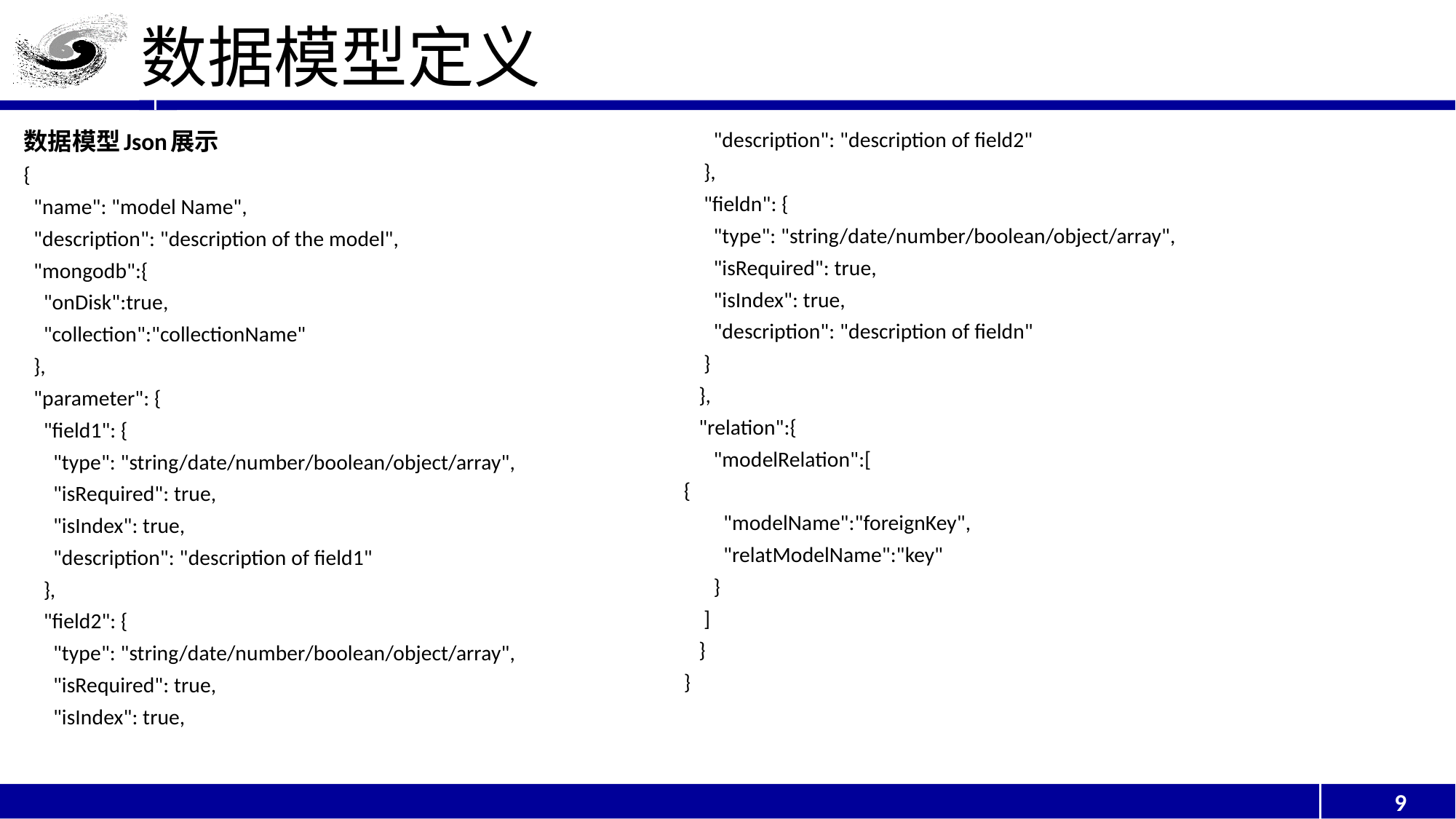

# 数据模型定义
数据模型Json展示
{
  "name": "model Name",
  "description": "description of the model",
  "mongodb":{
    "onDisk":true,
    "collection":"collectionName"
  },
  "parameter": {
    "field1": {
      "type": "string/date/number/boolean/object/array",
      "isRequired": true,
      "isIndex": true,
      "description": "description of field1"
    },
    "field2": {
      "type": "string/date/number/boolean/object/array",
      "isRequired": true,
      "isIndex": true,
      "description": "description of field2"
    },
    "fieldn": {
      "type": "string/date/number/boolean/object/array",
      "isRequired": true,
      "isIndex": true,
      "description": "description of fieldn"
    }
   },
   "relation":{
      "modelRelation":[
{
        "modelName":"foreignKey",
        "relatModelName":"key"
      }
    ]
   }
}